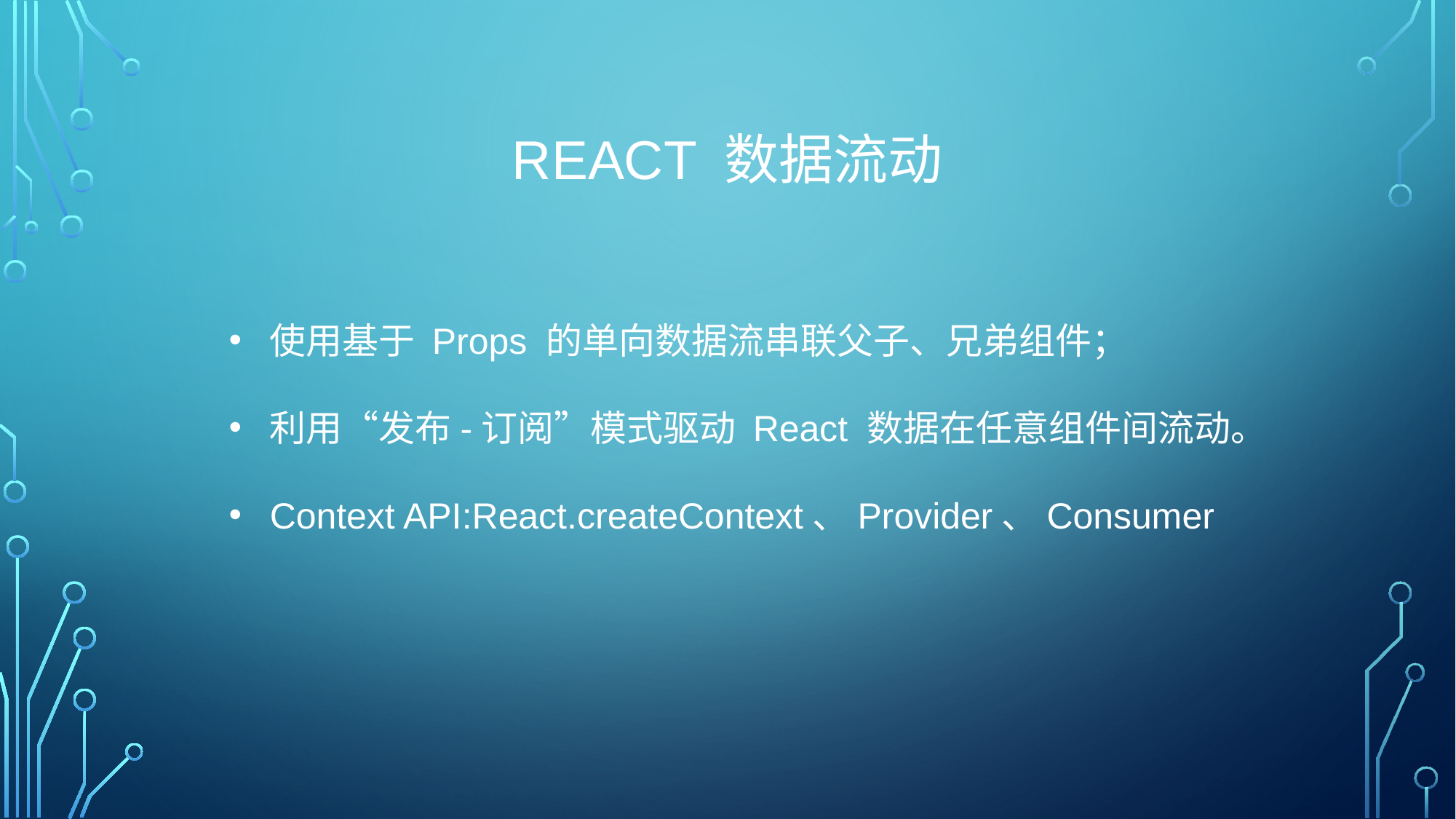

# react 数据流动
使用基于 Props 的单向数据流串联父子、兄弟组件；

利用“发布-订阅”模式驱动 React 数据在任意组件间流动。

Context API:React.createContext、Provider、Consumer